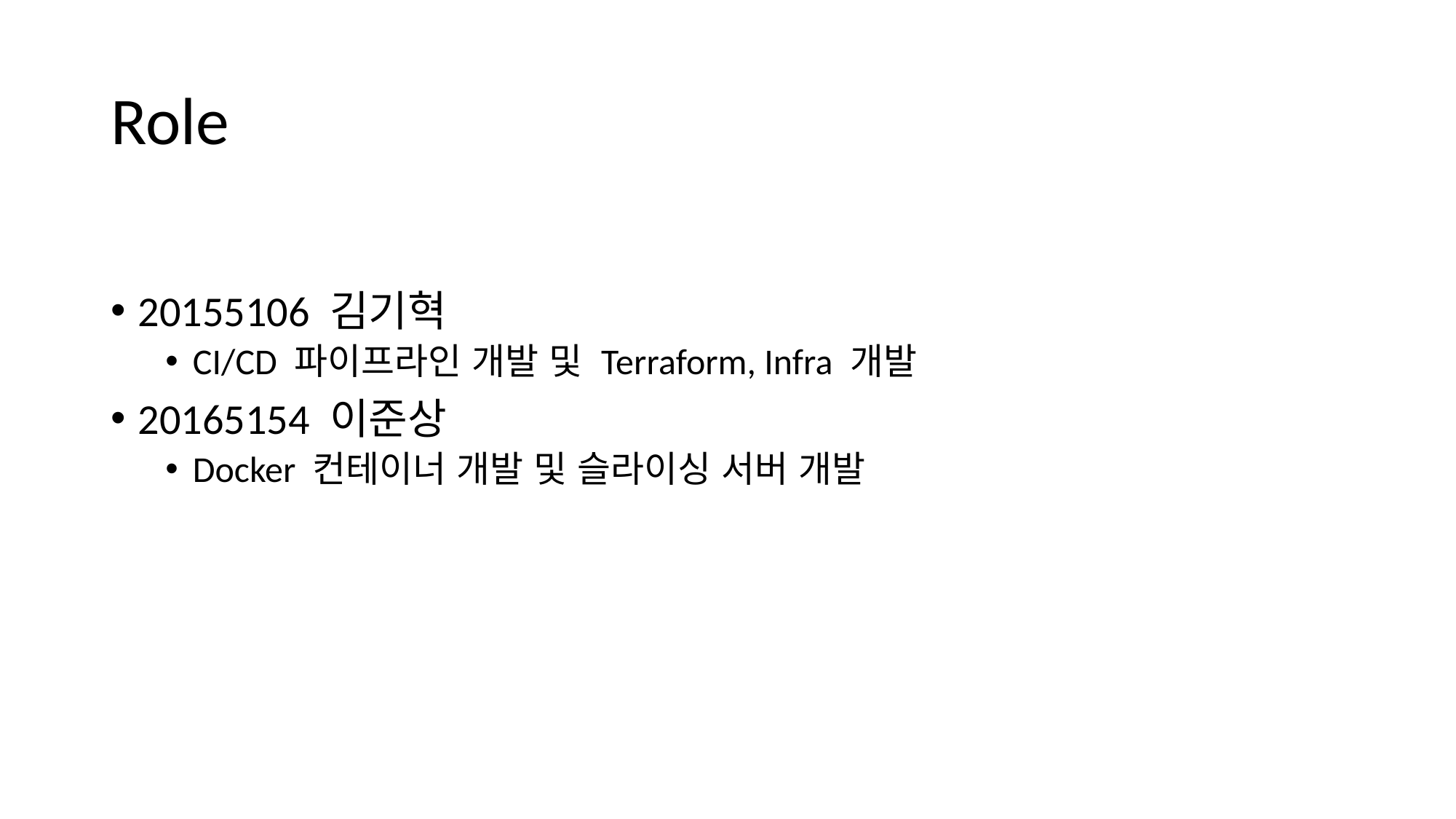

# Role

20155106 김기혁
CI/CD 파이프라인 개발 및 Terraform, Infra 개발
20165154 이준상
Docker 컨테이너 개발 및 슬라이싱 서버 개발